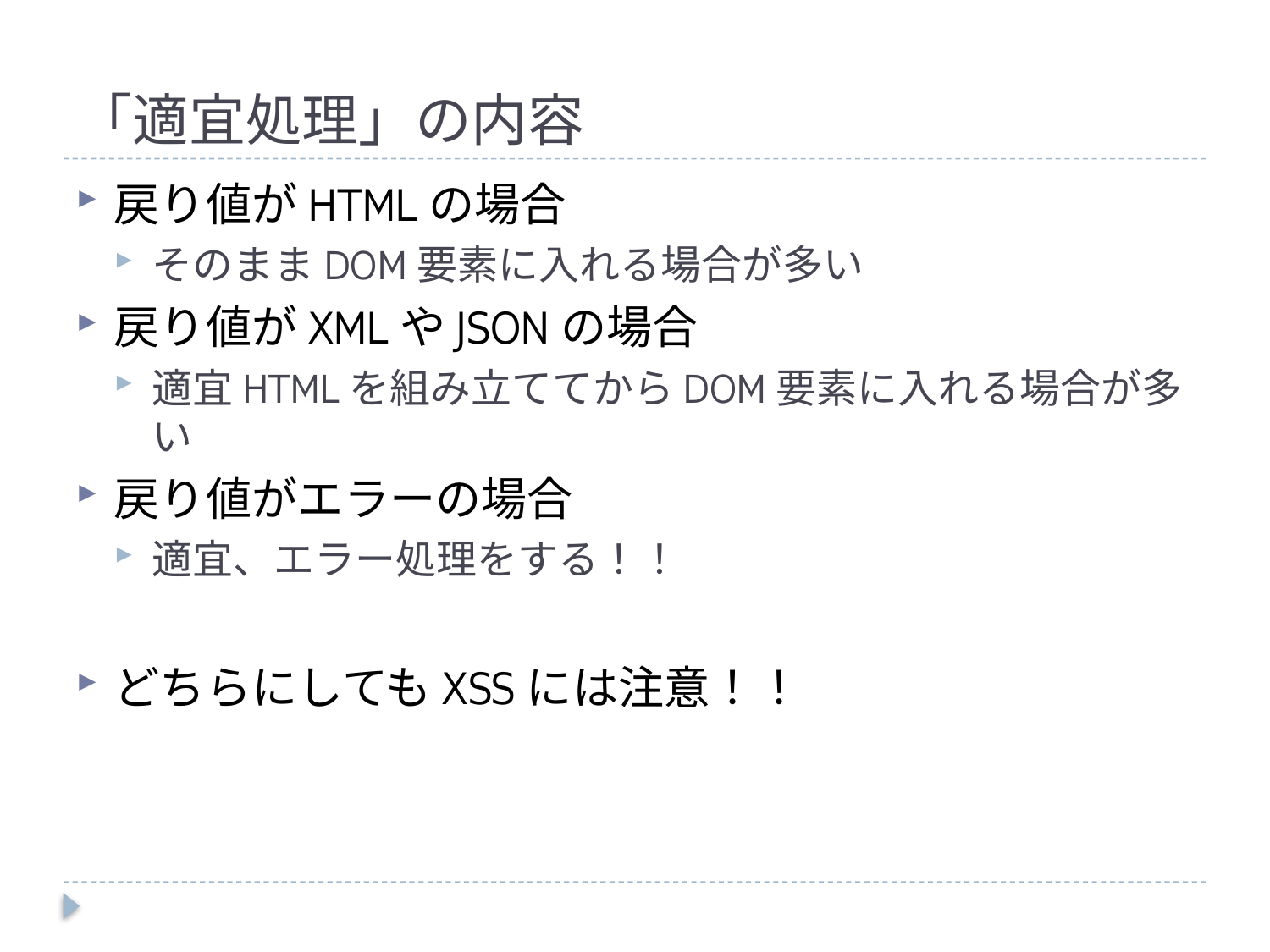

# 「適宜処理」の内容
戻り値がHTMLの場合
そのままDOM要素に入れる場合が多い
戻り値がXMLやJSONの場合
適宜HTMLを組み立ててからDOM要素に入れる場合が多い
戻り値がエラーの場合
適宜、エラー処理をする！！

どちらにしてもXSSには注意！！